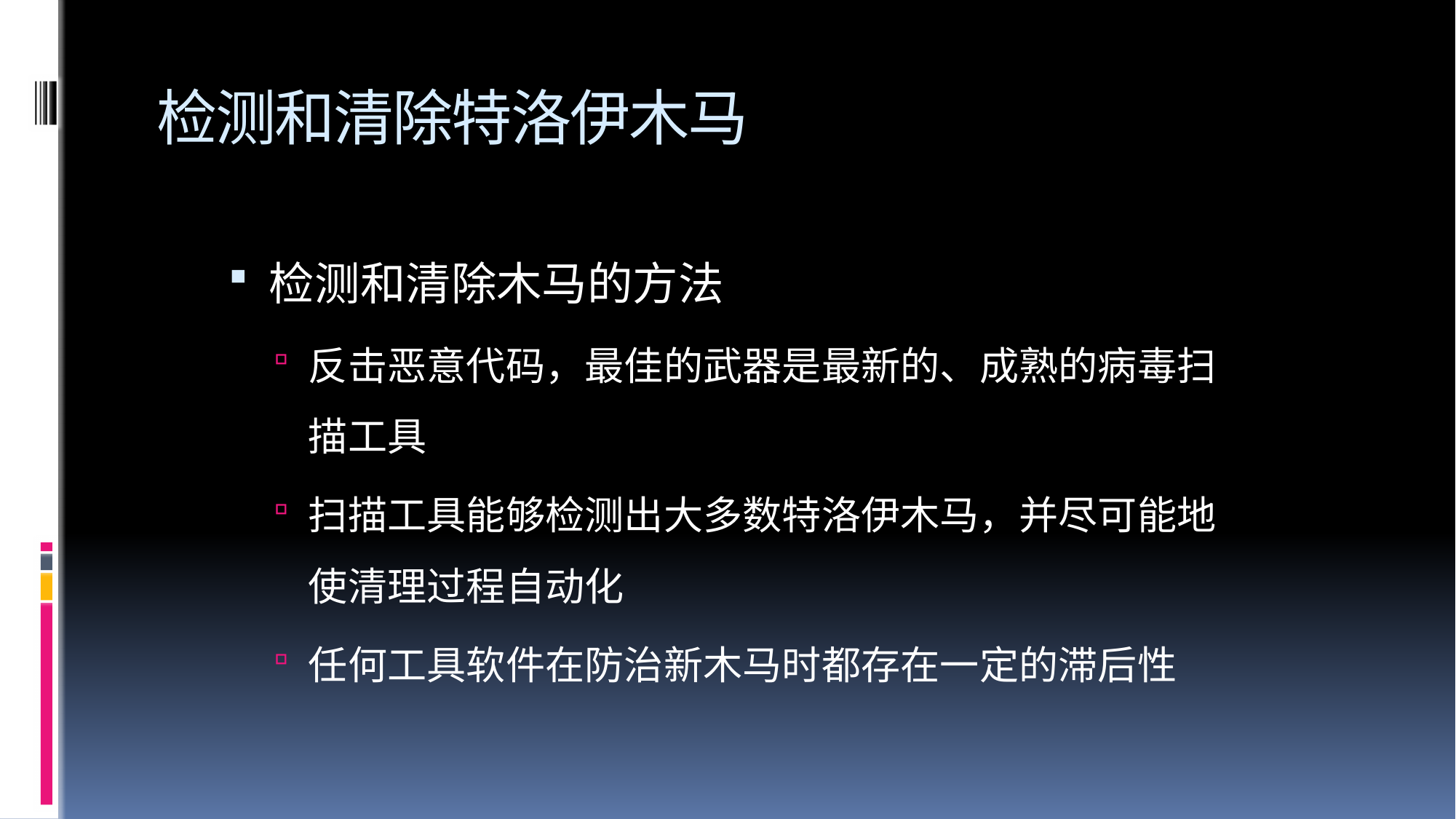

# 检测和清除特洛伊木马
检测和清除木马的方法
反击恶意代码，最佳的武器是最新的、成熟的病毒扫描工具
扫描工具能够检测出大多数特洛伊木马，并尽可能地使清理过程自动化
任何工具软件在防治新木马时都存在一定的滞后性